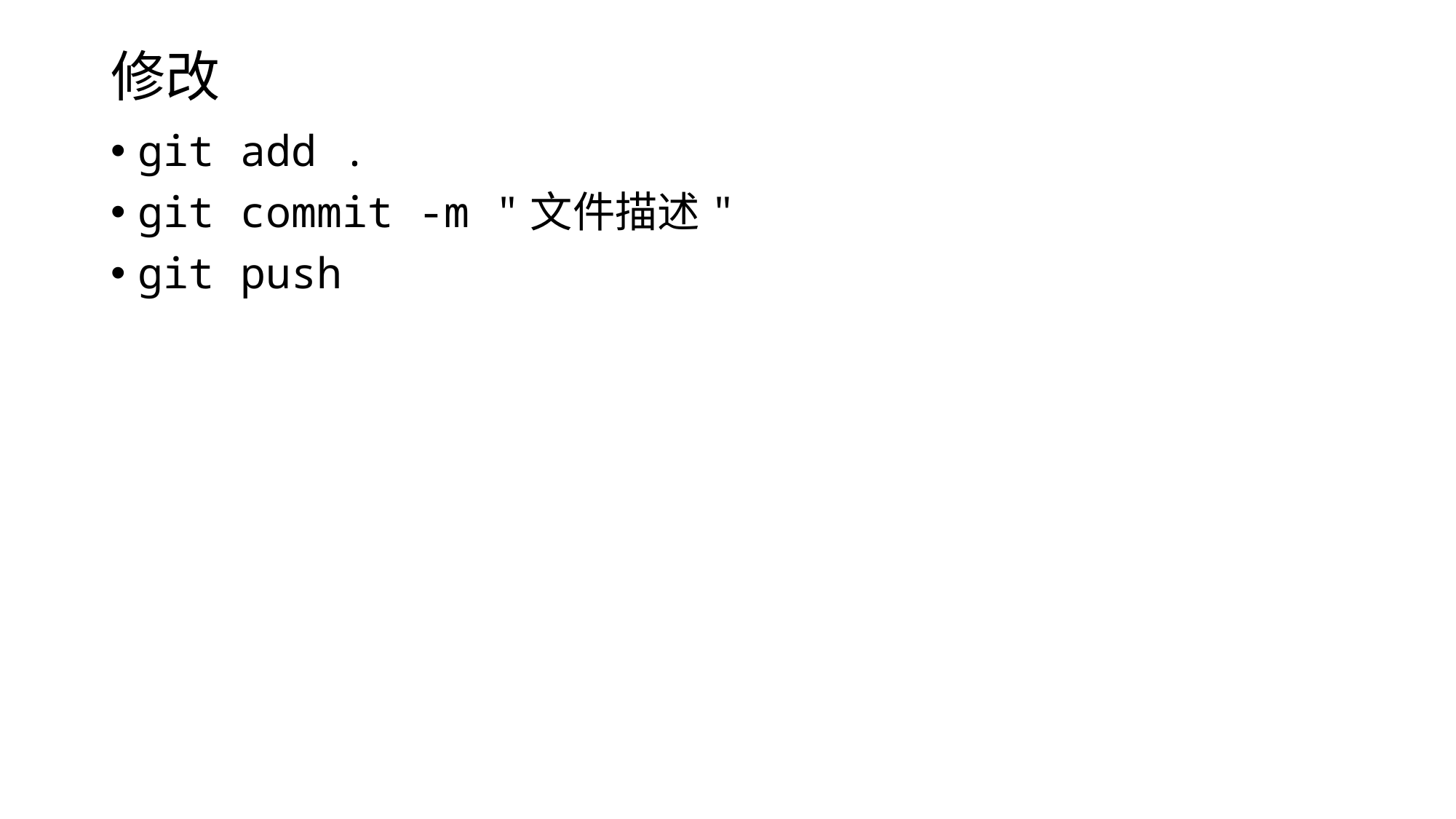

# 修改
git add .
git commit -m "文件描述"
git push